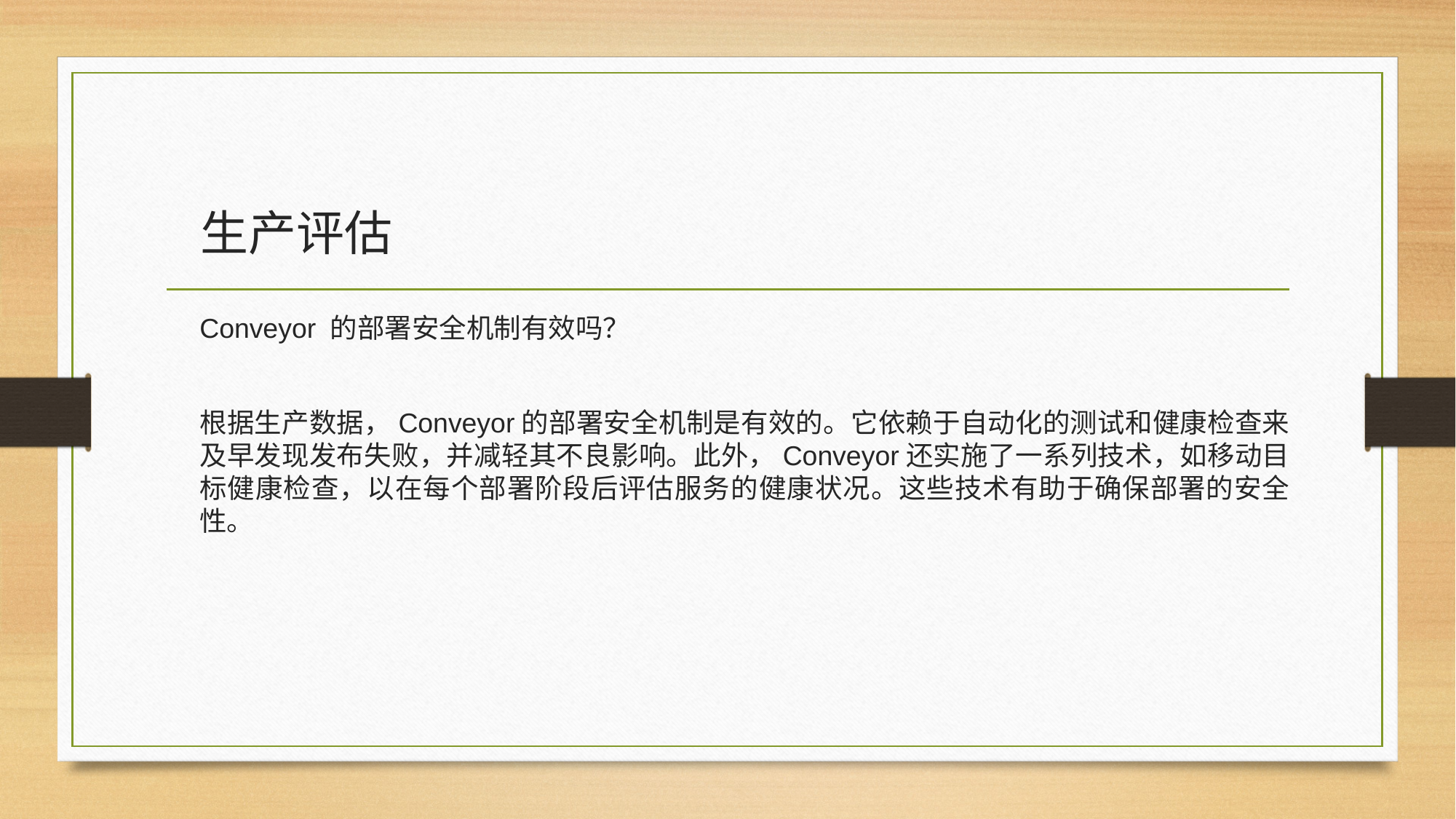

# 生产评估
Conveyor 的部署安全机制有效吗？

根据生产数据，Conveyor的部署安全机制是有效的。它依赖于自动化的测试和健康检查来及早发现发布失败，并减轻其不良影响。此外，Conveyor还实施了一系列技术，如移动目标健康检查，以在每个部署阶段后评估服务的健康状况。这些技术有助于确保部署的安全性。